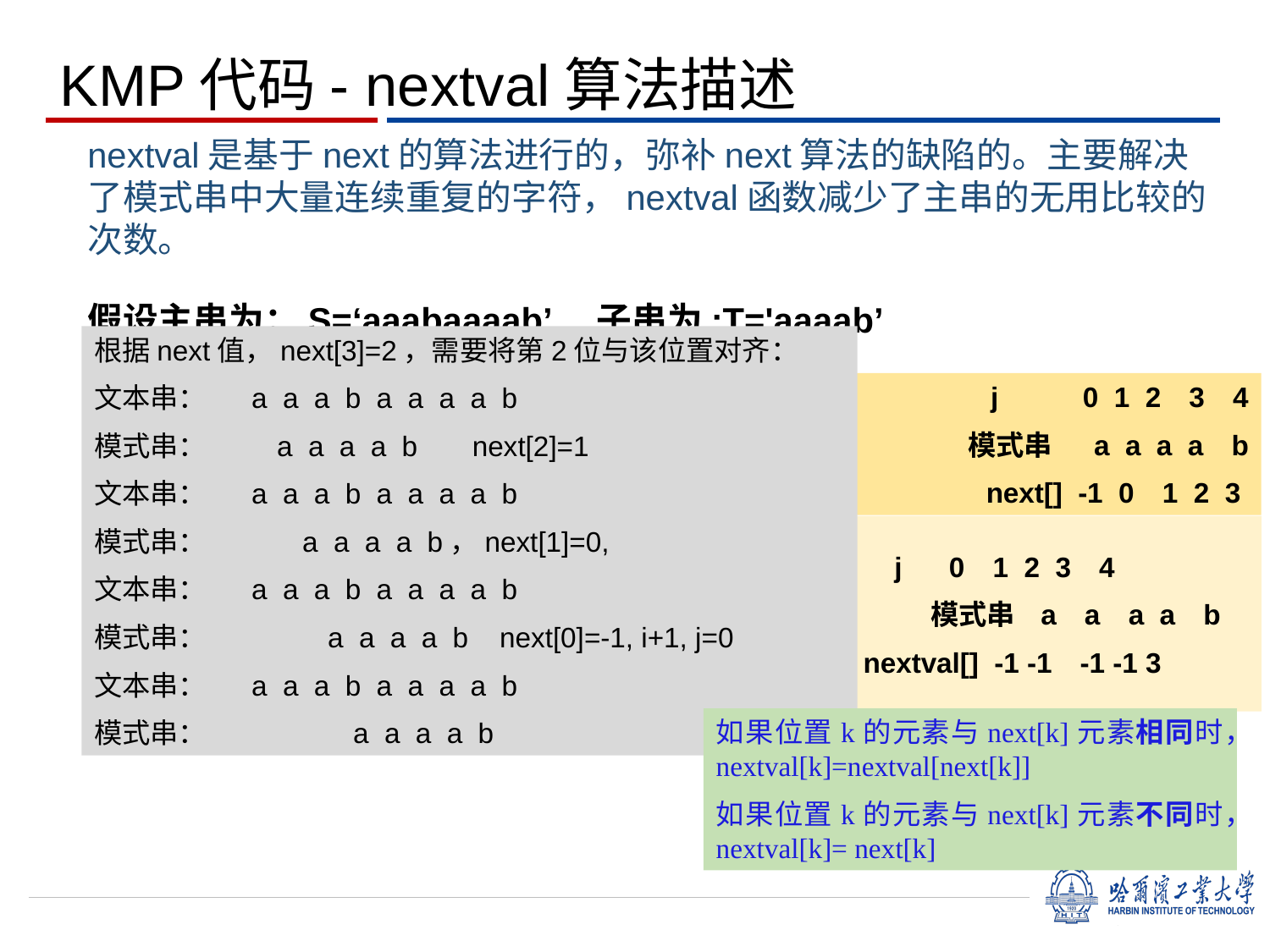

# KMP代码- nextval算法描述
nextval是基于next的算法进行的，弥补next算法的缺陷的。主要解决了模式串中大量连续重复的字符，nextval函数减少了主串的无用比较的次数。
假设主串为：S=‘aaabaaaab’ 子串为:T='aaaab’
根据next值，next[3]=2，需要将第2位与该位置对齐：
文本串：      a  a  a  b  a  a  a  a  b
模式串：          a  a  a  a  b       next[2]=1
文本串：      a  a  a  b  a  a  a  a  b
模式串：              a  a  a  a  b，next[1]=0,
文本串：      a  a  a  b  a  a  a  a  b
模式串：                  a  a  a  a  b    next[0]=-1, i+1, j=0
文本串：      a  a  a  b  a  a  a  a  b
模式串：                      a  a  a  a  b
j   0  1  2 3 4
模式串  a  a  a  a b
 next[]  -1  0 1  2  3
      j      0 1  2  3 4
模式串   a a a  a b
  nextval[]  -1 -1 -1 -1 3
如果位置k的元素与next[k]元素相同时，nextval[k]=nextval[next[k]]
如果位置k的元素与next[k]元素不同时，nextval[k]= next[k]